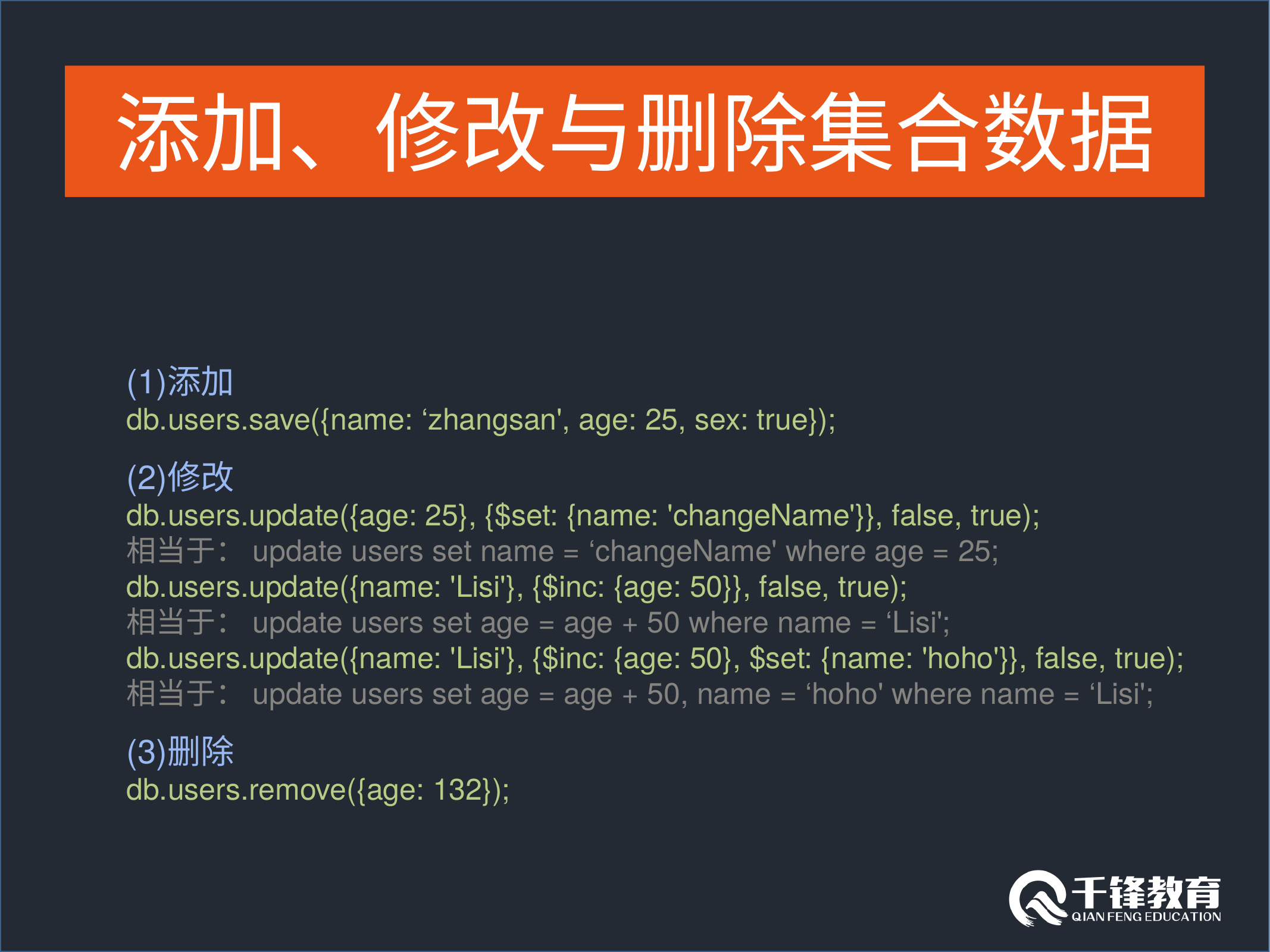

#
添加、修改与删除集合数据
添加
db.users.save({name: ‘zhangsan', age: 25, sex: true});
修改
db.users.update({age: 25}, {$set: {name: 'changeName'}}, false, true);
相当于：update users set name = ‘changeName' where age = 25;
db.users.update({name: 'Lisi'}, {$inc: {age: 50}}, false, true);
相当于：update users set age = age + 50 where name = ‘Lisi';
db.users.update({name: 'Lisi'}, {$inc: {age: 50}, $set: {name: 'hoho'}}, false, true);
相当于：update users set age = age + 50, name = ‘hoho' where name = ‘Lisi';
删除
db.users.remove({age: 132});